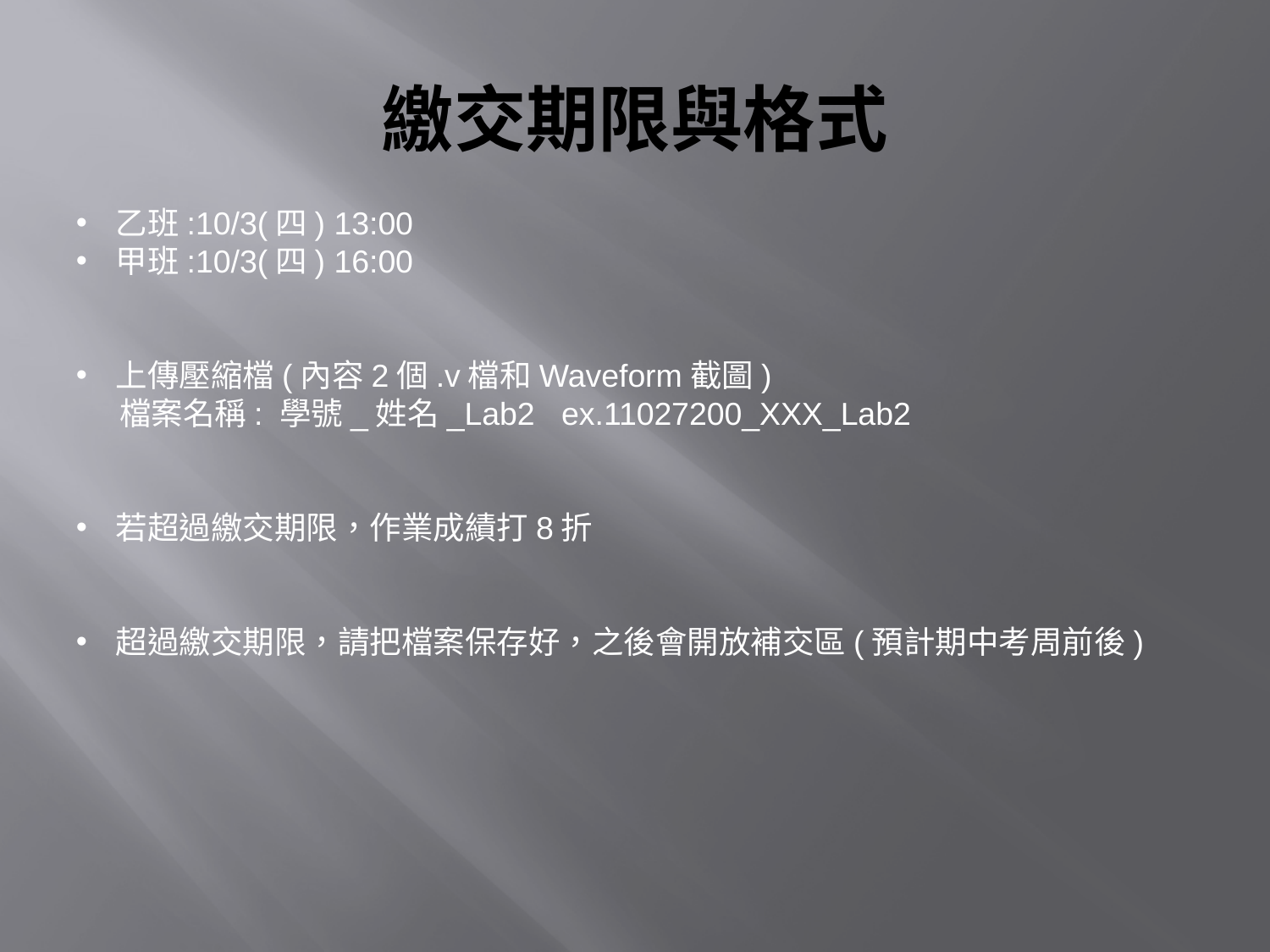

# 繳交期限與格式
乙班:10/3(四) 13:00
甲班:10/3(四) 16:00

上傳壓縮檔(內容2個.v檔和Waveform截圖)
     檔案名稱: 學號_姓名_Lab2   ex.11027200_XXX_Lab2

若超過繳交期限，作業成績打8折

超過繳交期限，請把檔案保存好，之後會開放補交區(預計期中考周前後)